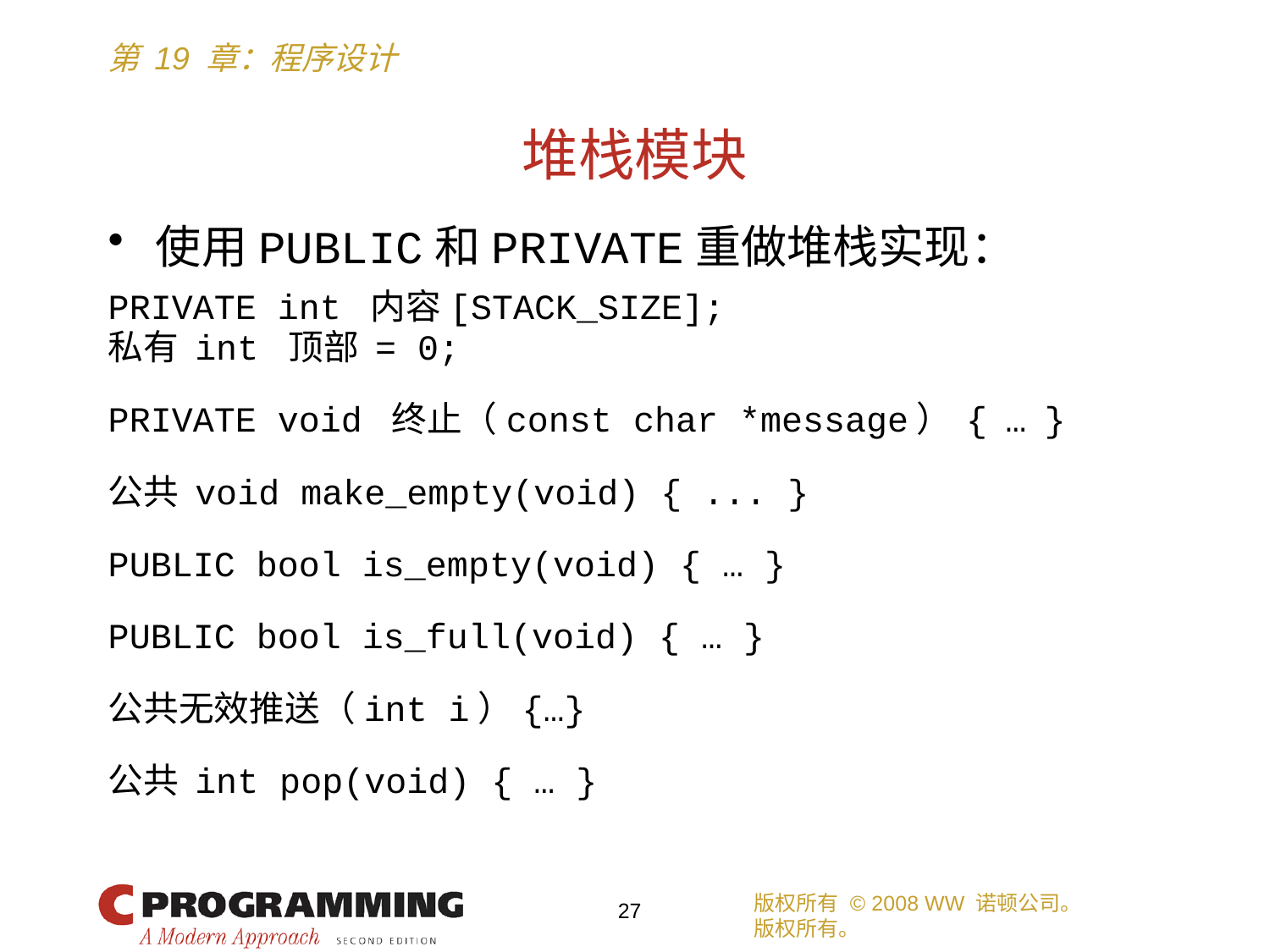

# 堆栈模块
使用PUBLIC和PRIVATE重做堆栈实现：
PRIVATE int 内容[STACK_SIZE];
私有 int 顶部 = 0;

PRIVATE void 终止（const char *message） { … }

公共 void make_empty(void) { ... }

PUBLIC bool is_empty(void) { … }

PUBLIC bool is_full(void) { … }

公共无效推送（int i）{…}

公共 int pop(void) { … }
版权所有 © 2008 WW 诺顿公司。
版权所有。
27